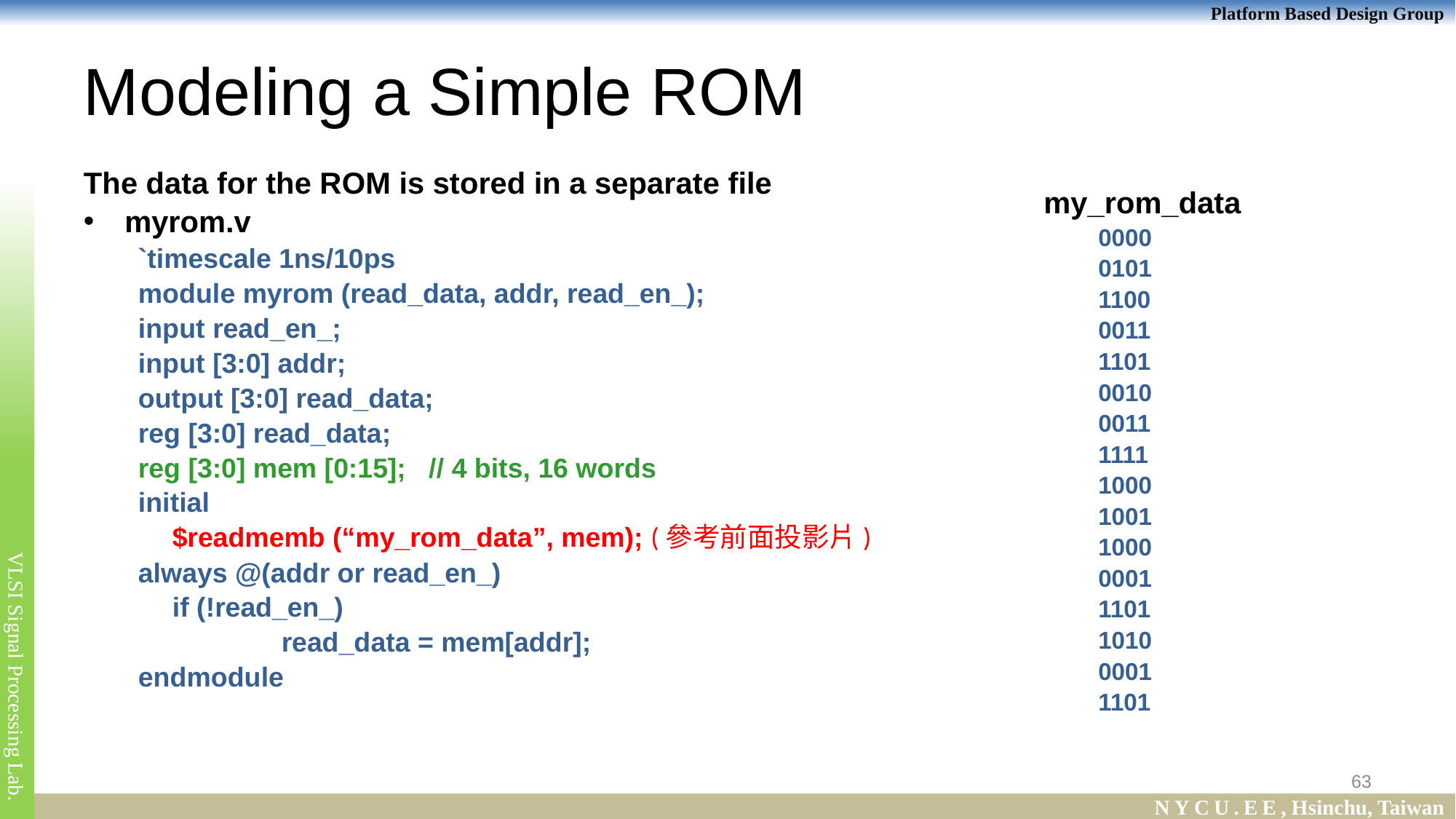

# Modeling a Simple ROM

my_rom_data
0000
0101
1100
0011
1101
0010
0011
1111
1000
1001
1000
0001
1101
1010
0001
1101
The data for the ROM is stored in a separate file
myrom.v
`timescale 1ns/10ps
module myrom (read_data, addr, read_en_);
input read_en_;
input [3:0] addr;
output [3:0] read_data;
reg [3:0] read_data;
reg [3:0] mem [0:15];   // 4 bits, 16 words
initial
	$readmemb (“my_rom_data”, mem); (參考前面投影片)
always @(addr or read_en_)
	if (!read_en_)
		read_data = mem[addr];
endmodule
63